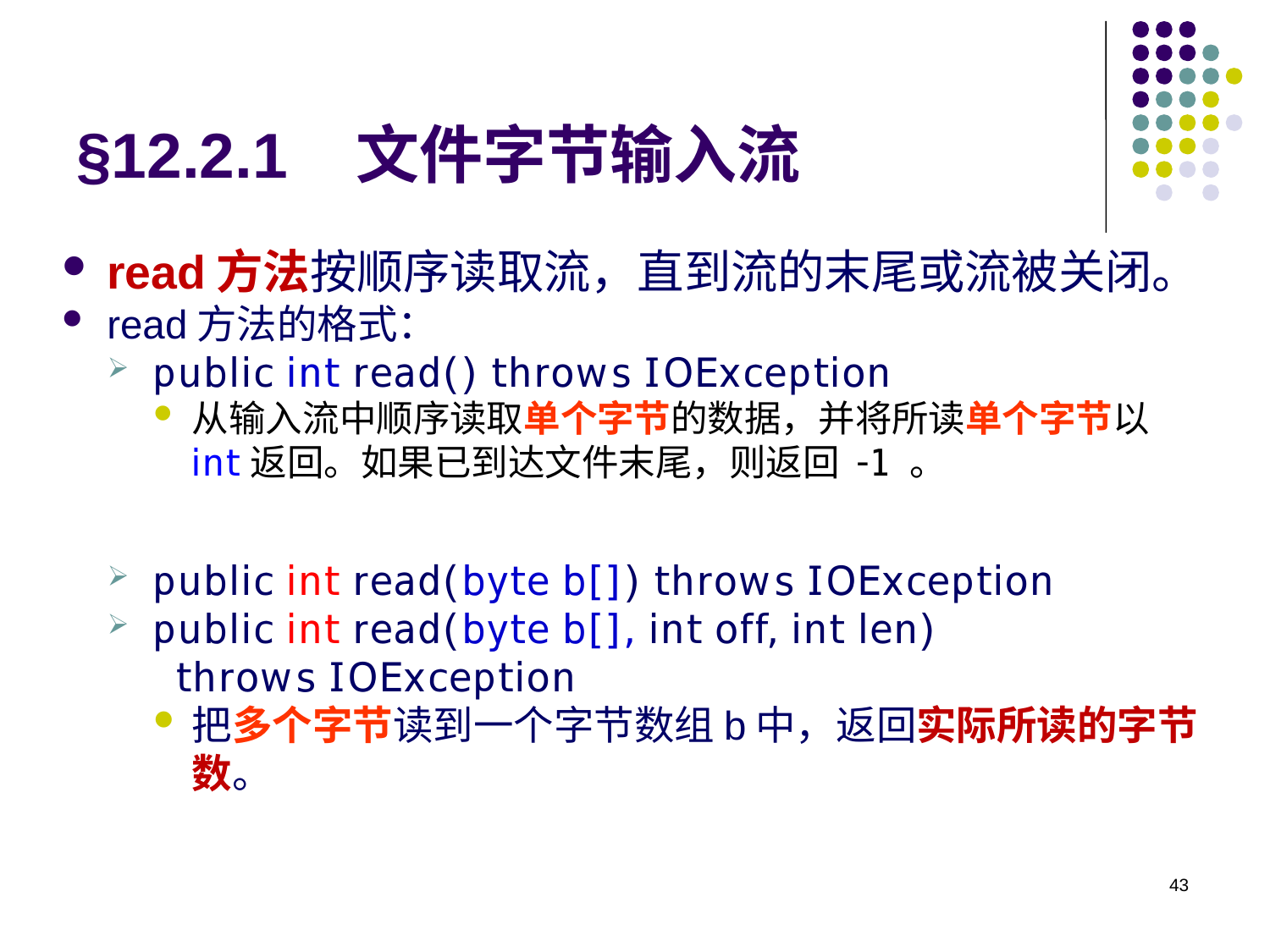

# §12.2.1   文件字节输入流
read方法按顺序读取流，直到流的末尾或流被关闭。
read方法的格式：
public int read() throws IOException
从输入流中顺序读取单个字节的数据，并将所读单个字节以int返回。如果已到达文件末尾，则返回 -1 。

public int read(byte b[]) throws IOException
public int read(byte b[], int off, int len)
						  throws IOException
把多个字节读到一个字节数组b中，返回实际所读的字节数。
43